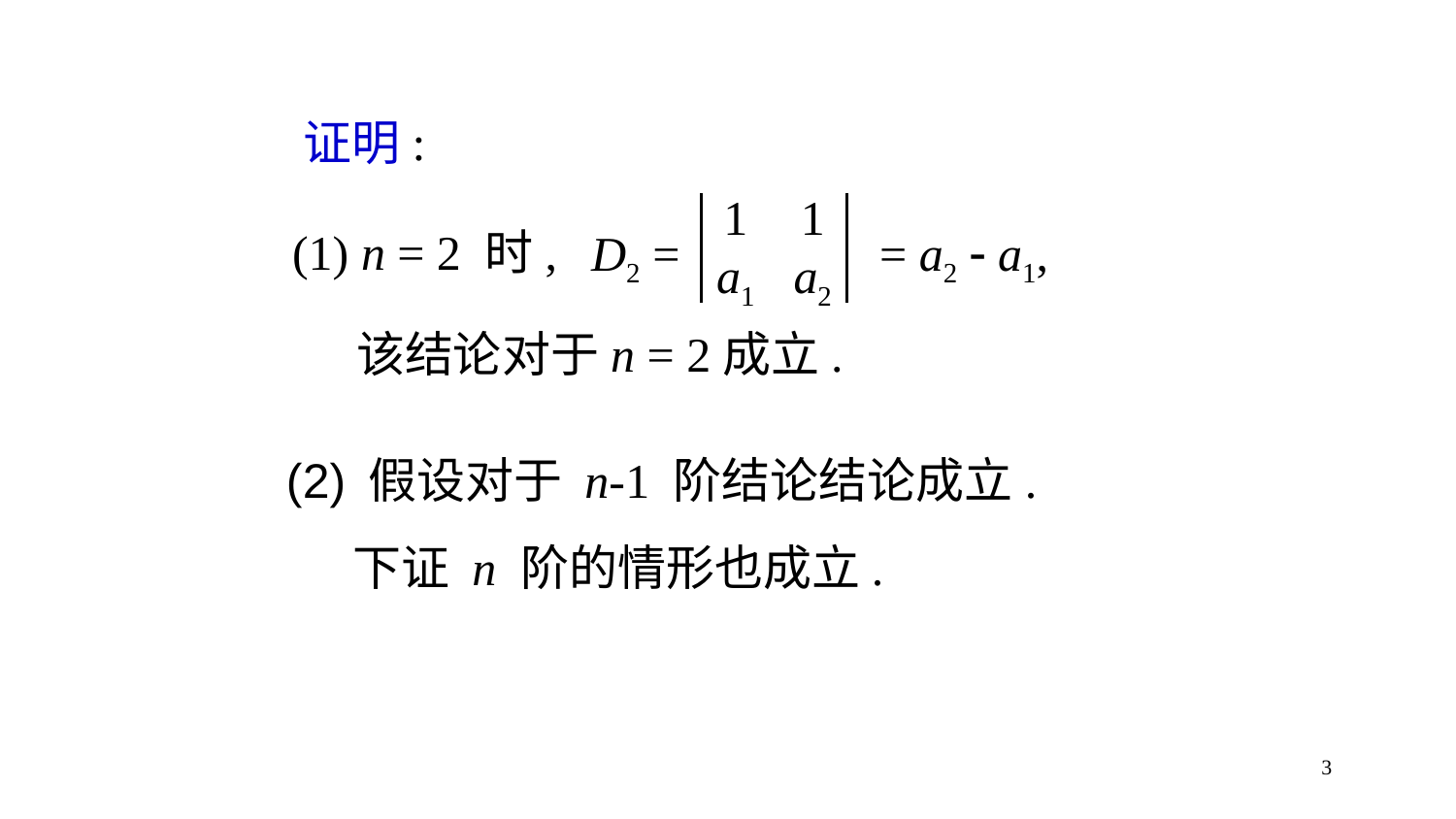

证明:
1
a1
1
a2

D2 =
(1) n = 2 时,
= a2 − a1,
该结论对于n = 2成立.
假设对于 n-1 阶结论结论成立.
     下证 n 阶的情形也成立.
3